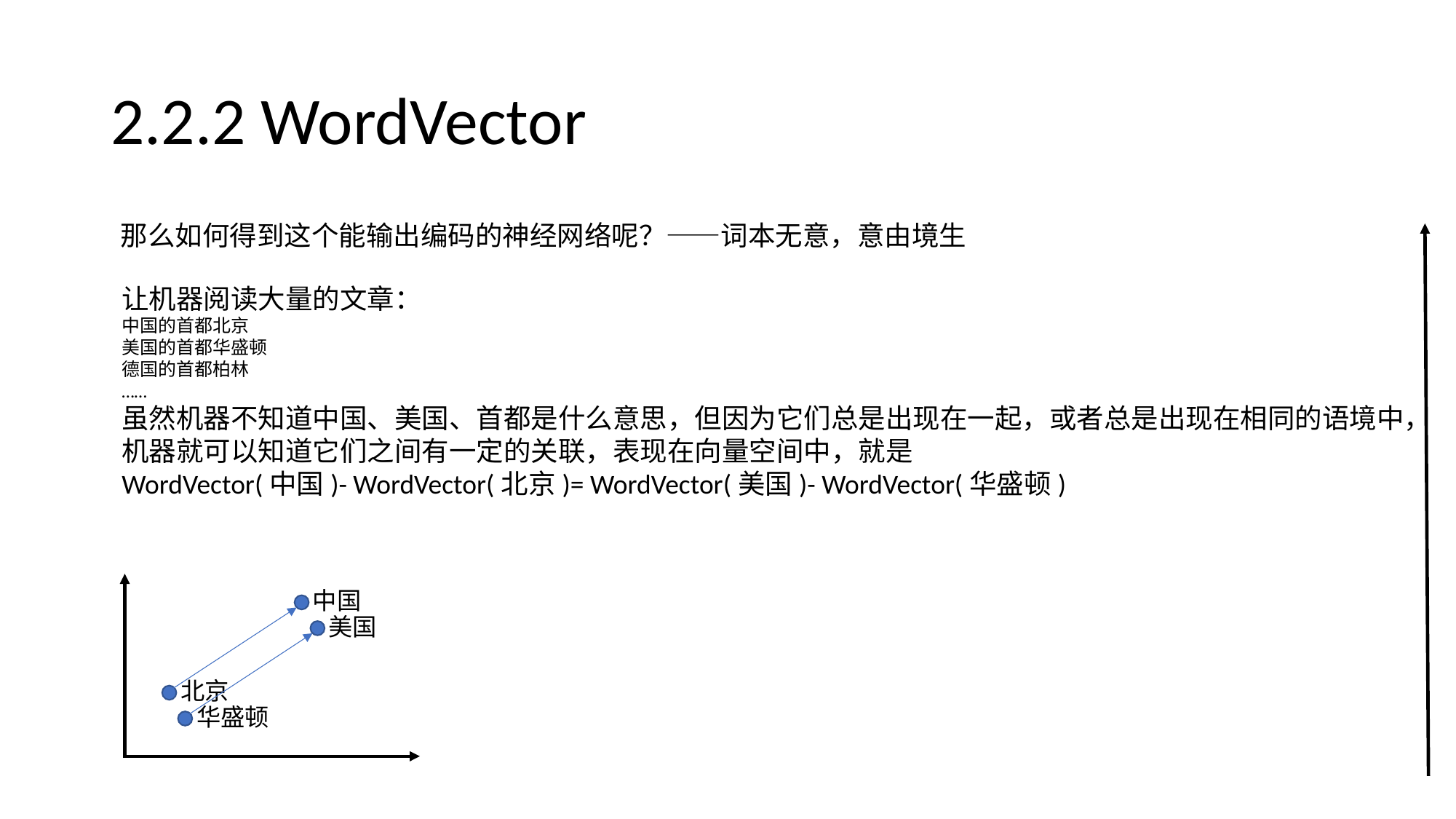

# 2.2.2 WordVector
那么如何得到这个能输出编码的神经网络呢？——词本无意，意由境生

让机器阅读大量的文章：
中国的首都北京
美国的首都华盛顿
德国的首都柏林
……
虽然机器不知道中国、美国、首都是什么意思，但因为它们总是出现在一起，或者总是出现在相同的语境中，
机器就可以知道它们之间有一定的关联，表现在向量空间中，就是
WordVector(中国)- WordVector(北京)= WordVector(美国)- WordVector(华盛顿)
中国

美国

北京

华盛顿